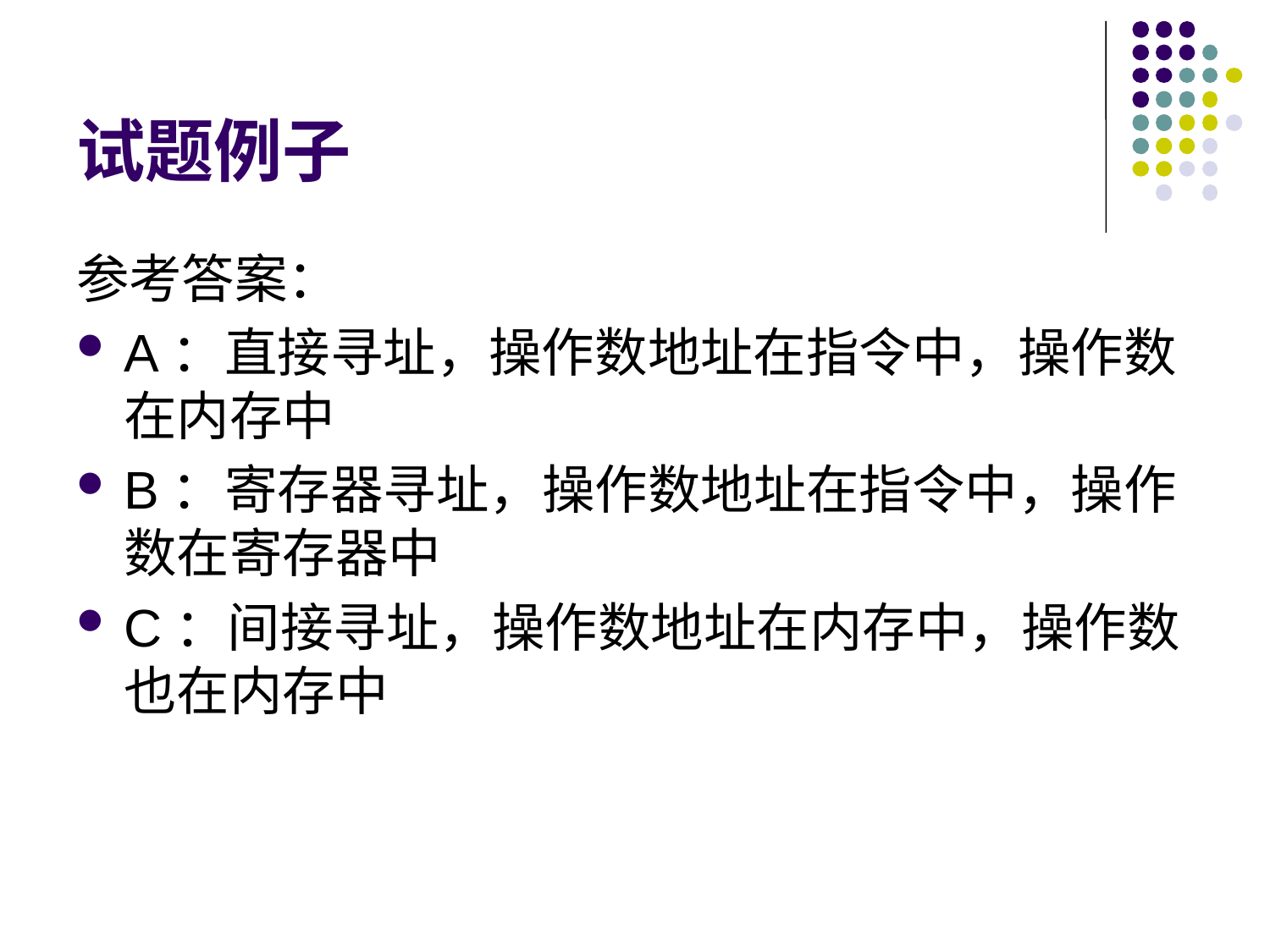

# 试题例子
参考答案：
A：直接寻址，操作数地址在指令中，操作数在内存中
B：寄存器寻址，操作数地址在指令中，操作数在寄存器中
C：间接寻址，操作数地址在内存中，操作数也在内存中

68